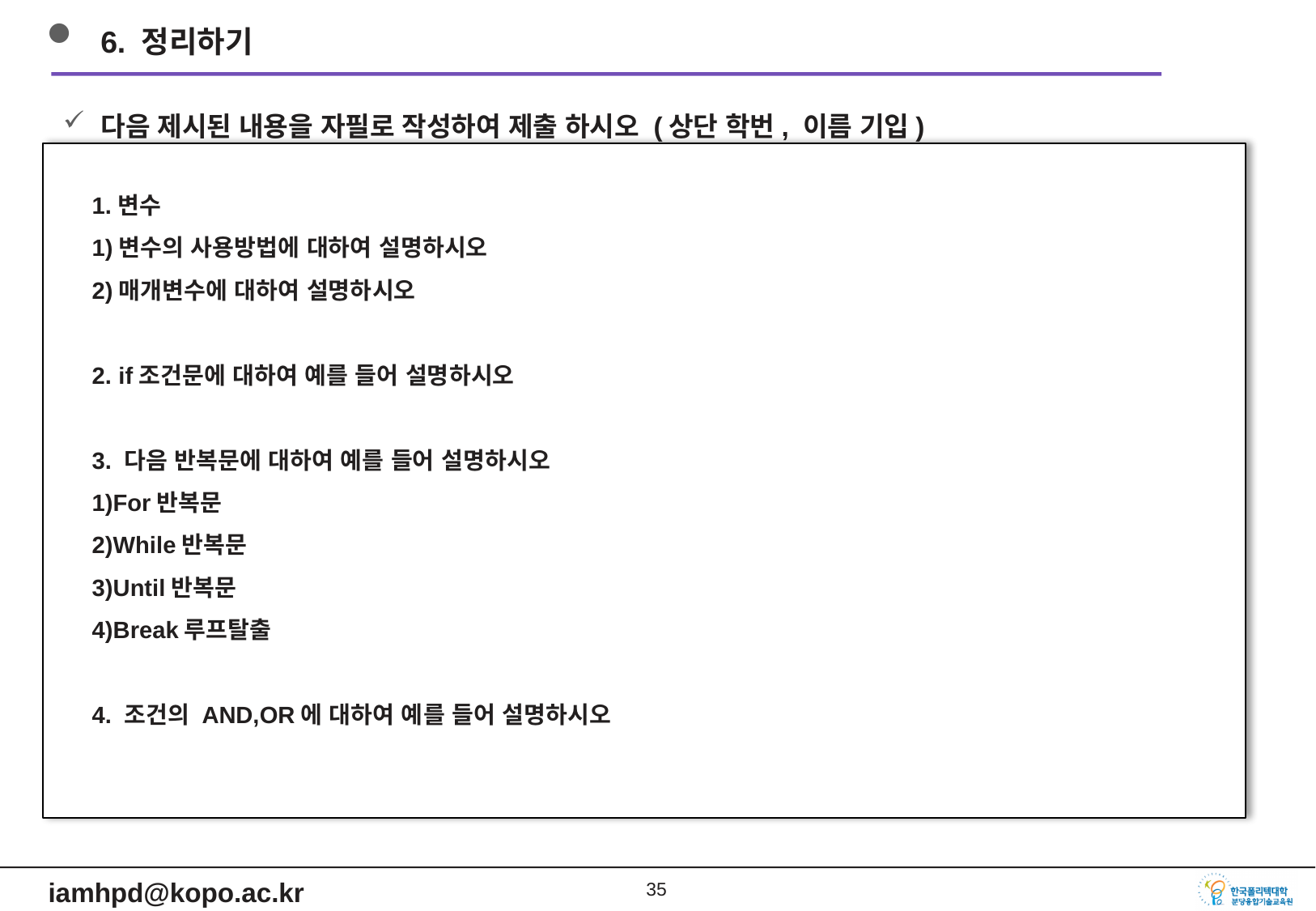

6. 정리하기
다음 제시된 내용을 자필로 작성하여 제출 하시오 (상단 학번, 이름 기입)

1.변수
1)변수의 사용방법에 대하여 설명하시오
2)매개변수에 대하여 설명하시오

2. if조건문에 대하여 예를 들어 설명하시오

3. 다음 반복문에 대하여 예를 들어 설명하시오
1)For반복문
2)While반복문
3)Until반복문
4)Break루프탈출

4. 조건의 AND,OR에 대하여 예를 들어 설명하시오
35